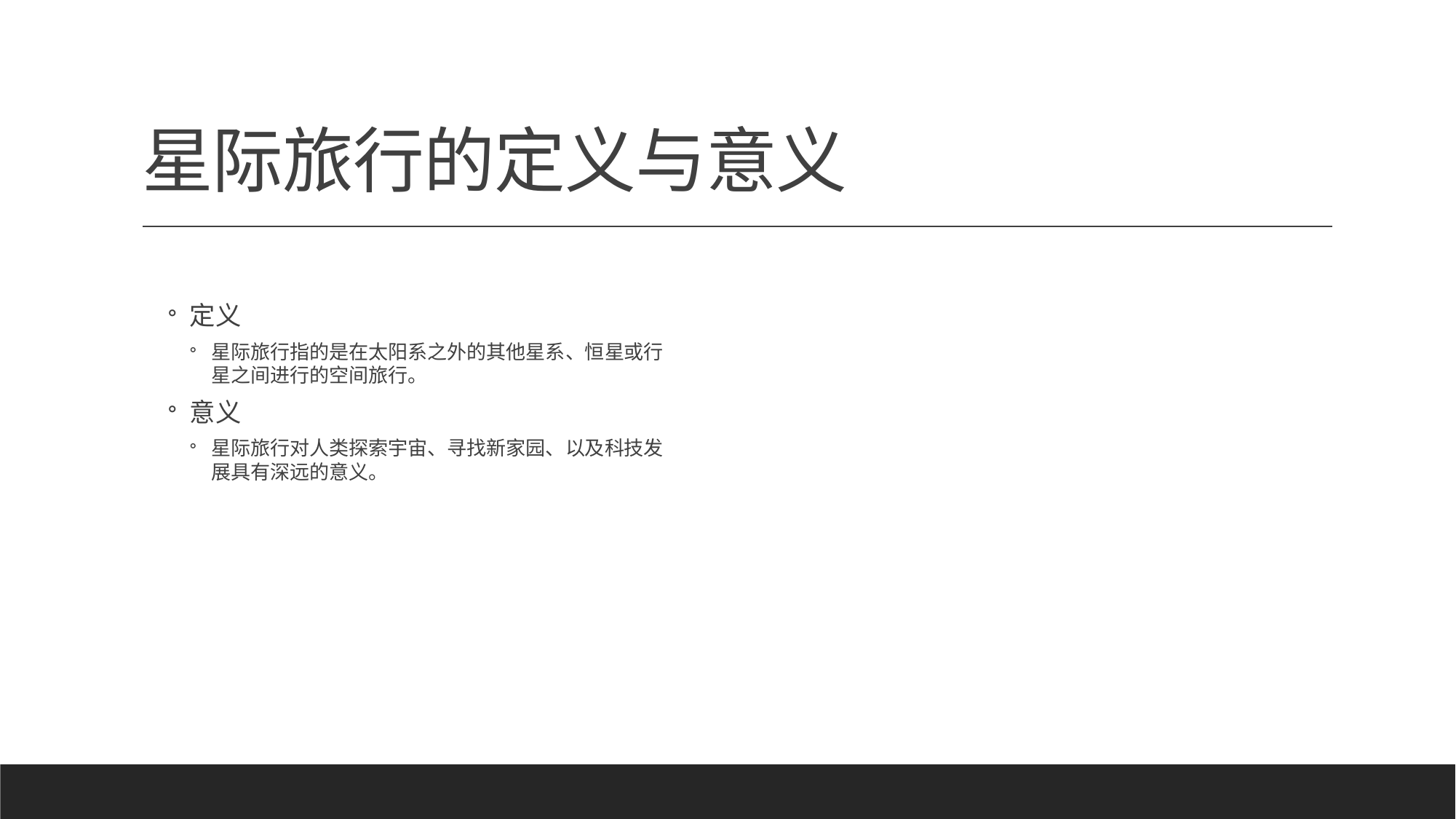

# 星际旅行的定义与意义

定义
星际旅行指的是在太阳系之外的其他星系、恒星或行星之间进行的空间旅行。
意义
星际旅行对人类探索宇宙、寻找新家园、以及科技发展具有深远的意义。